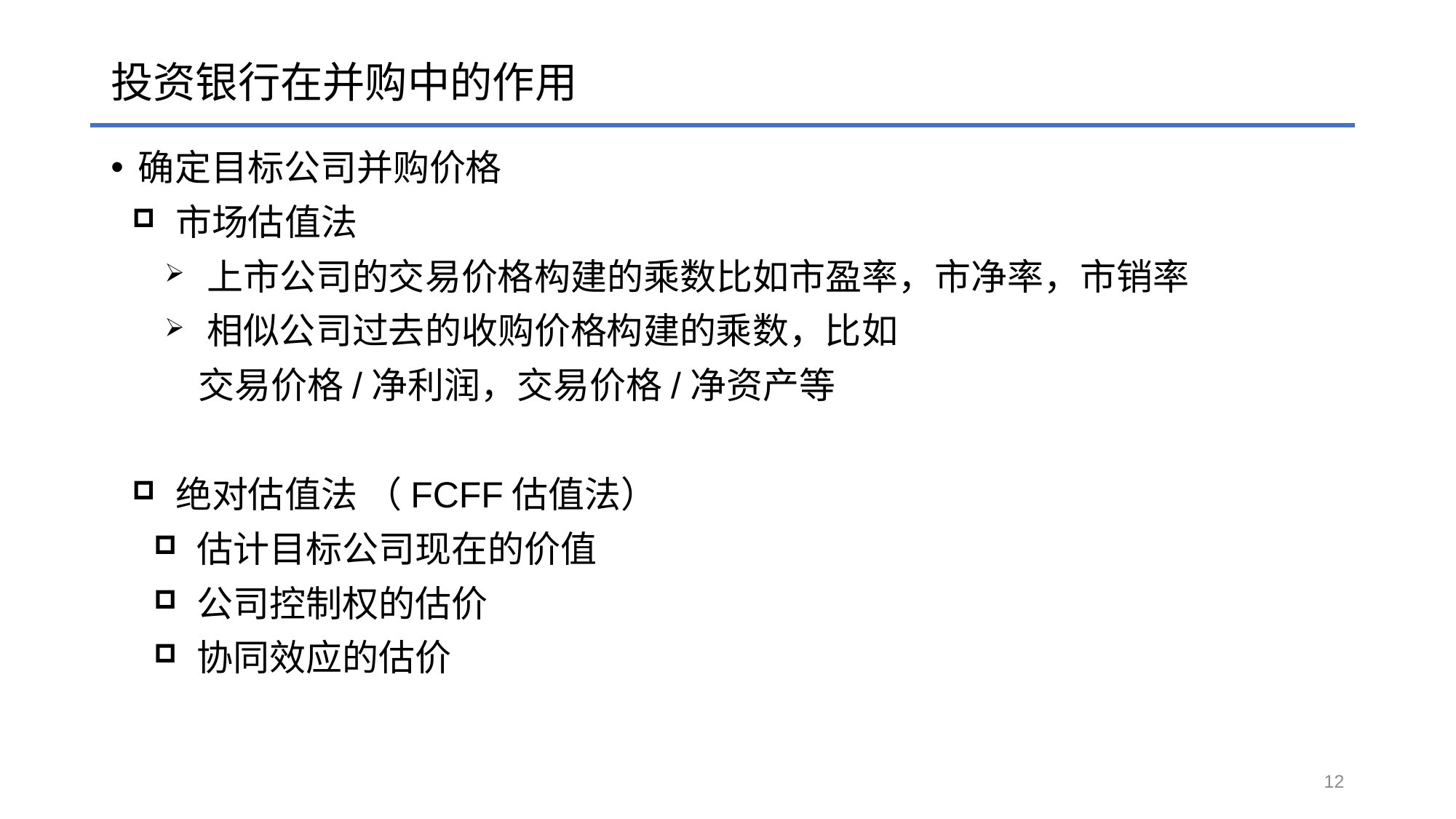

# 投资银行在并购中的作用
确定目标公司并购价格
市场估值法
上市公司的交易价格构建的乘数比如市盈率，市净率，市销率
相似公司过去的收购价格构建的乘数，比如
   交易价格/净利润，交易价格/净资产等

绝对估值法 （FCFF估值法）
估计目标公司现在的价值
公司控制权的估价
协同效应的估价

12